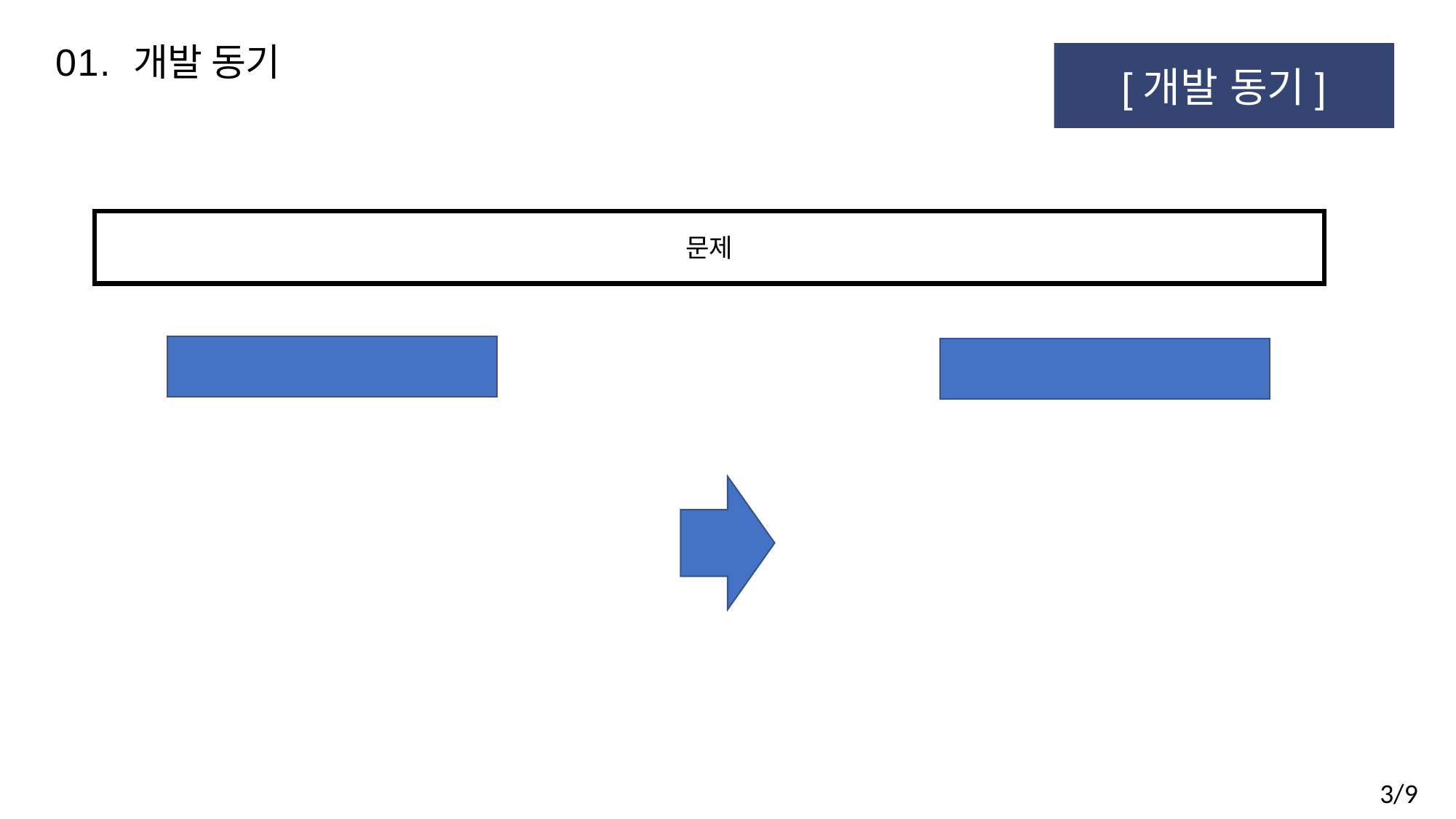

# 01. 개발 동기
[개발 동기]
문제

3/9